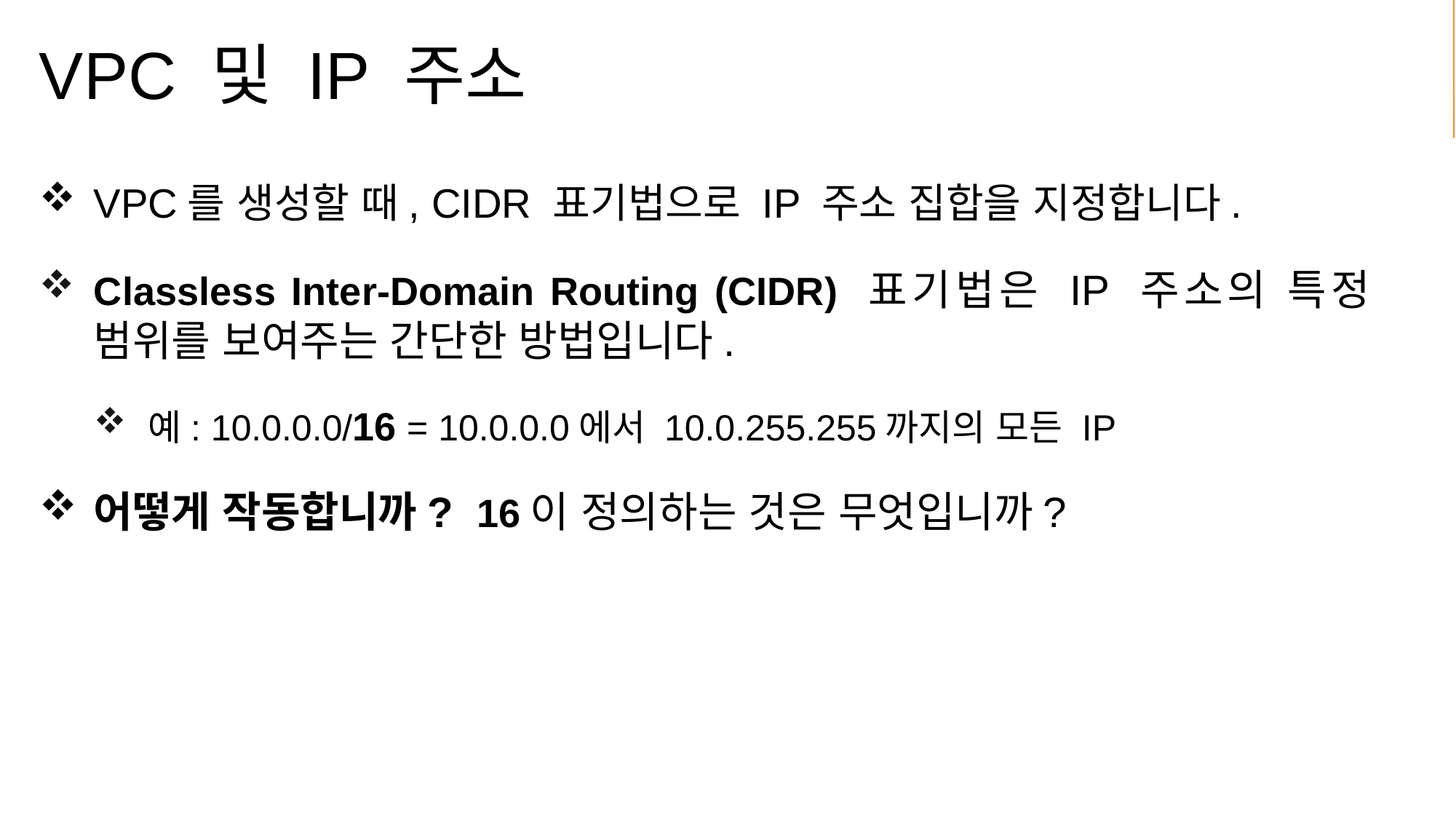

# VPC 및 IP 주소
VPC를 생성할 때, CIDR 표기법으로 IP 주소 집합을 지정합니다.
Classless Inter-Domain Routing (CIDR) 표기법은 IP 주소의 특정 범위를 보여주는 간단한 방법입니다.
예: 10.0.0.0/16 = 10.0.0.0에서 10.0.255.255까지의 모든 IP
어떻게 작동합니까?  16이 정의하는 것은 무엇입니까?